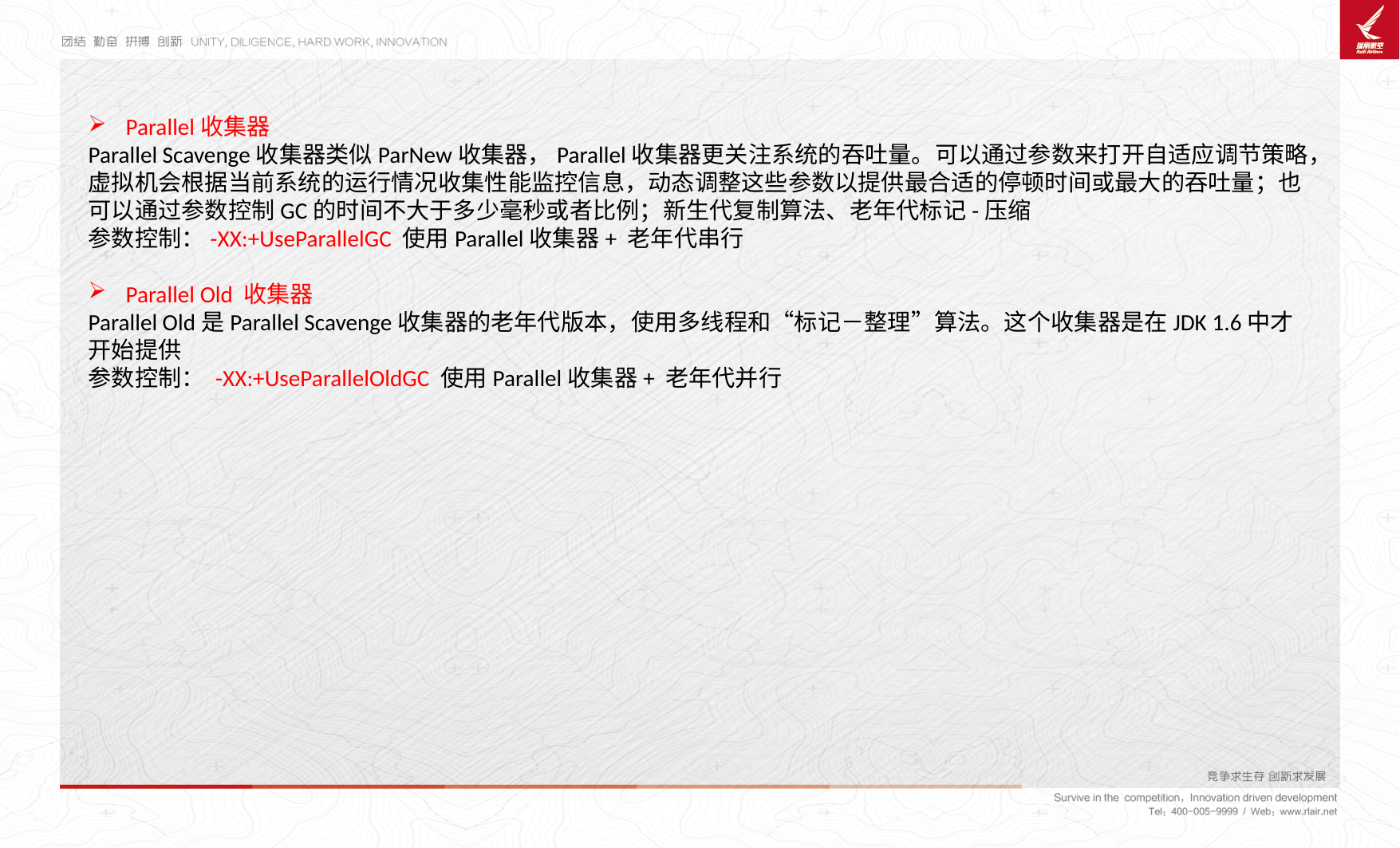

Parallel收集器
Parallel Scavenge收集器类似ParNew收集器，Parallel收集器更关注系统的吞吐量。可以通过参数来打开自适应调节策略，虚拟机会根据当前系统的运行情况收集性能监控信息，动态调整这些参数以提供最合适的停顿时间或最大的吞吐量；也可以通过参数控制GC的时间不大于多少毫秒或者比例；新生代复制算法、老年代标记-压缩
参数控制：-XX:+UseParallelGC 使用Parallel收集器+ 老年代串行

Parallel Old 收集器
Parallel Old是Parallel Scavenge收集器的老年代版本，使用多线程和“标记－整理”算法。这个收集器是在JDK 1.6中才开始提供
参数控制： -XX:+UseParallelOldGC 使用Parallel收集器+ 老年代并行